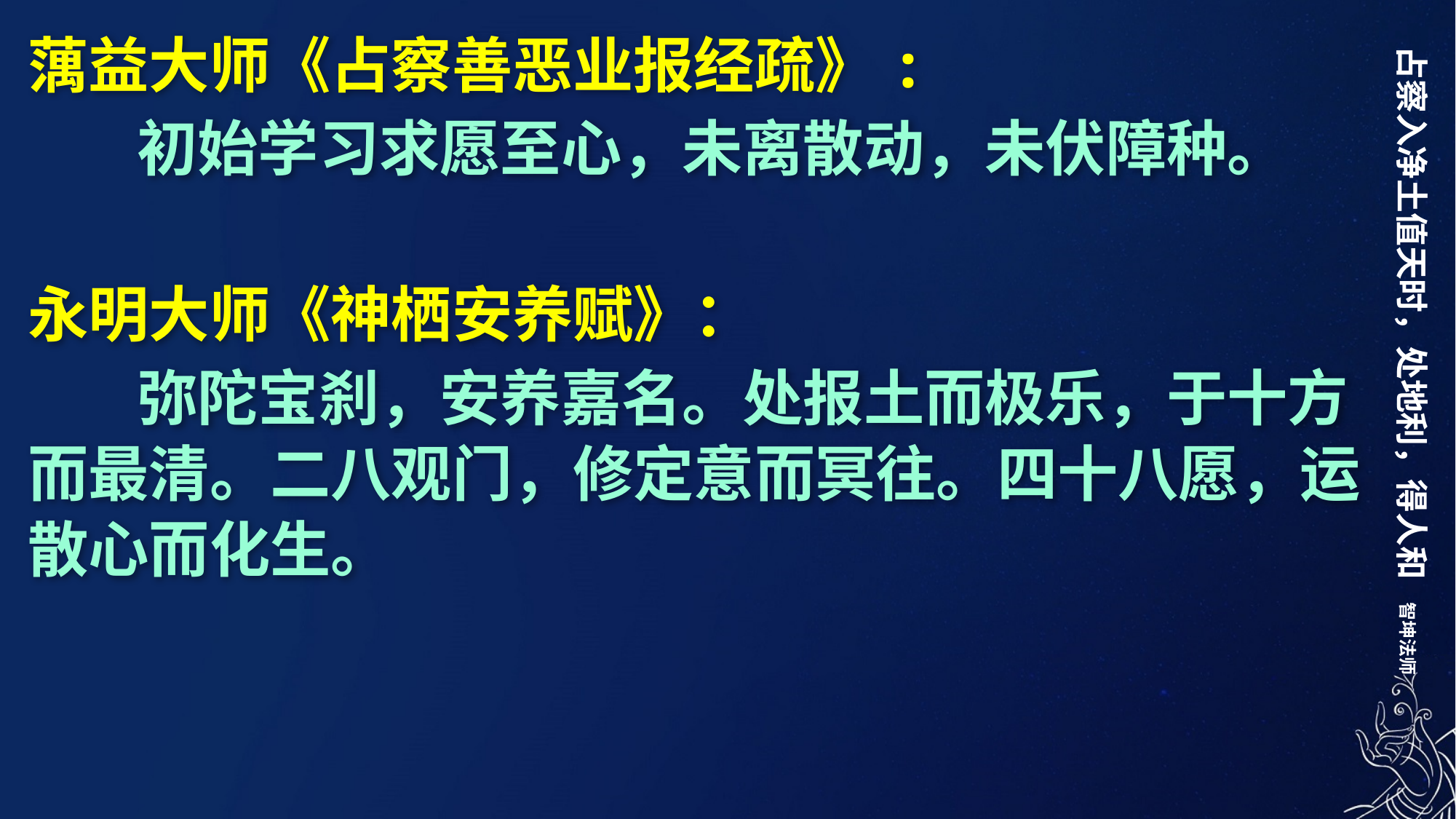

蕅益大师《占察善恶业报经疏》:
	初始学习求愿至心，未离散动，未伏障种。

永明大师《神栖安养赋》：
	弥陀宝刹，安养嘉名。处报土而极乐，于十方而最清。二八观门，修定意而冥往。四十八愿，运散心而化生。